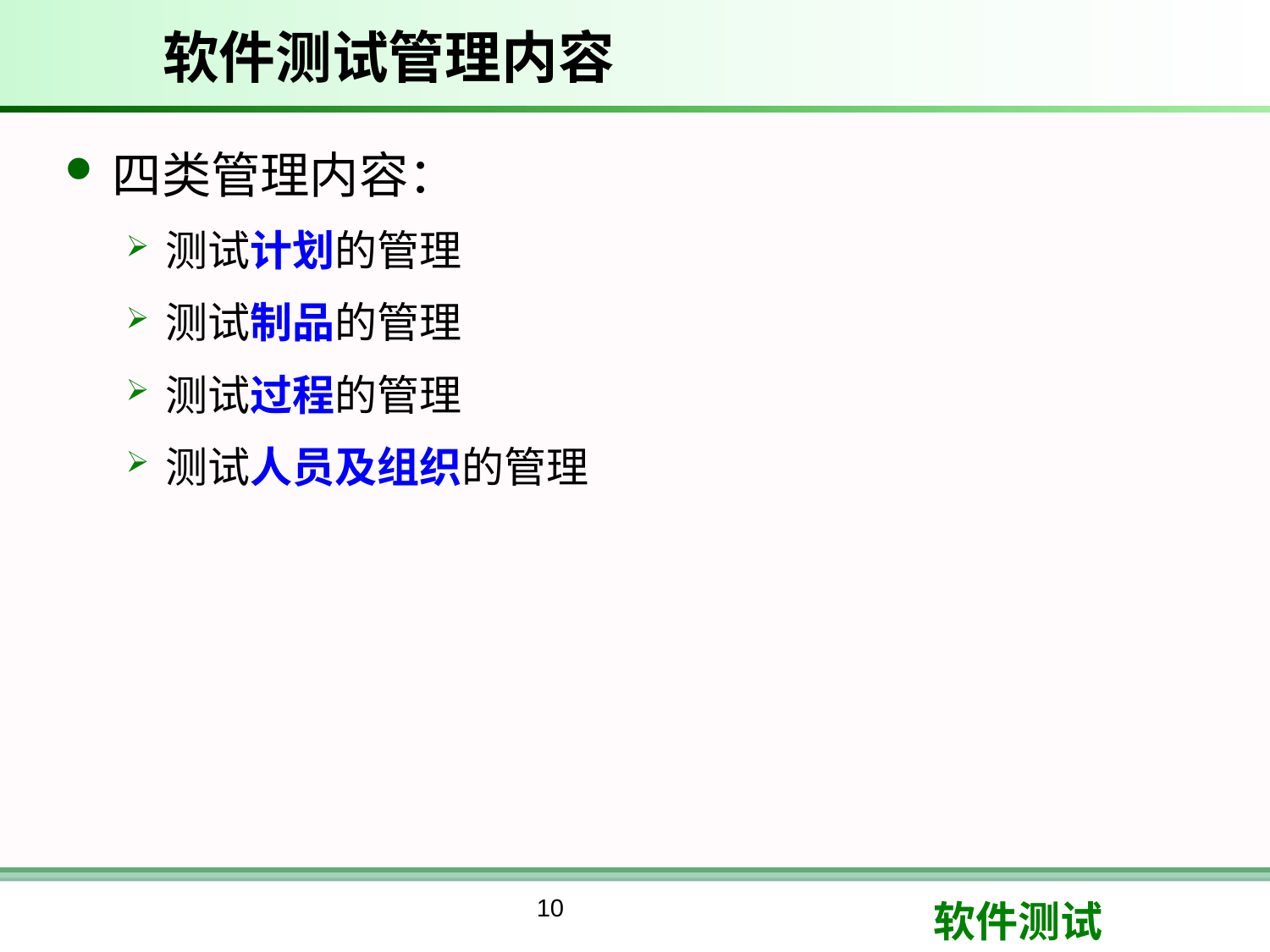

# 软件测试管理内容
四类管理内容：
测试计划的管理
测试制品的管理
测试过程的管理
测试人员及组织的管理
10